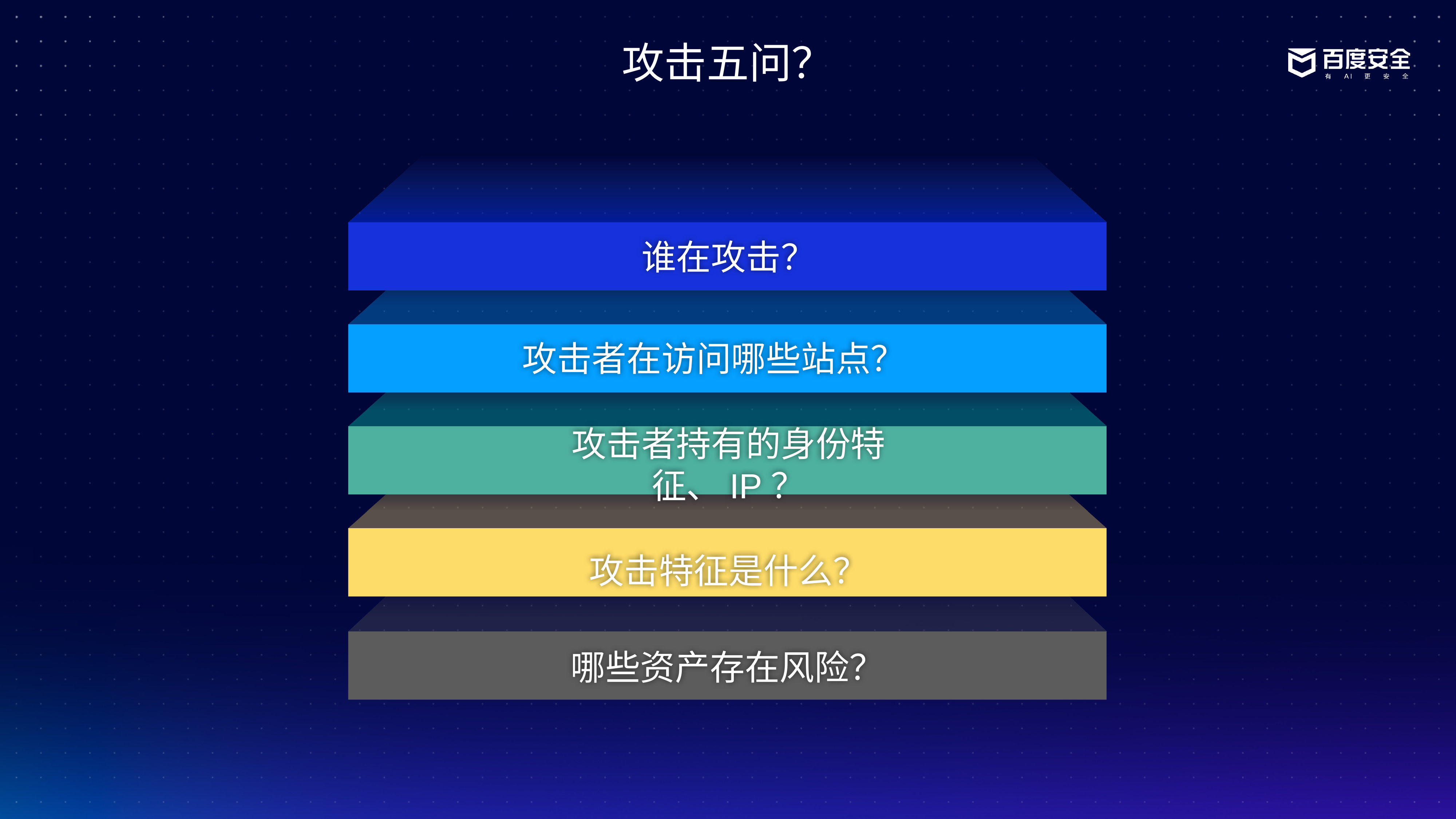

攻击五问？

谁在攻击？

攻击者在访问哪些站点？

攻击者持有的身份特征、IP？

攻击特征是什么？

哪些资产存在风险？